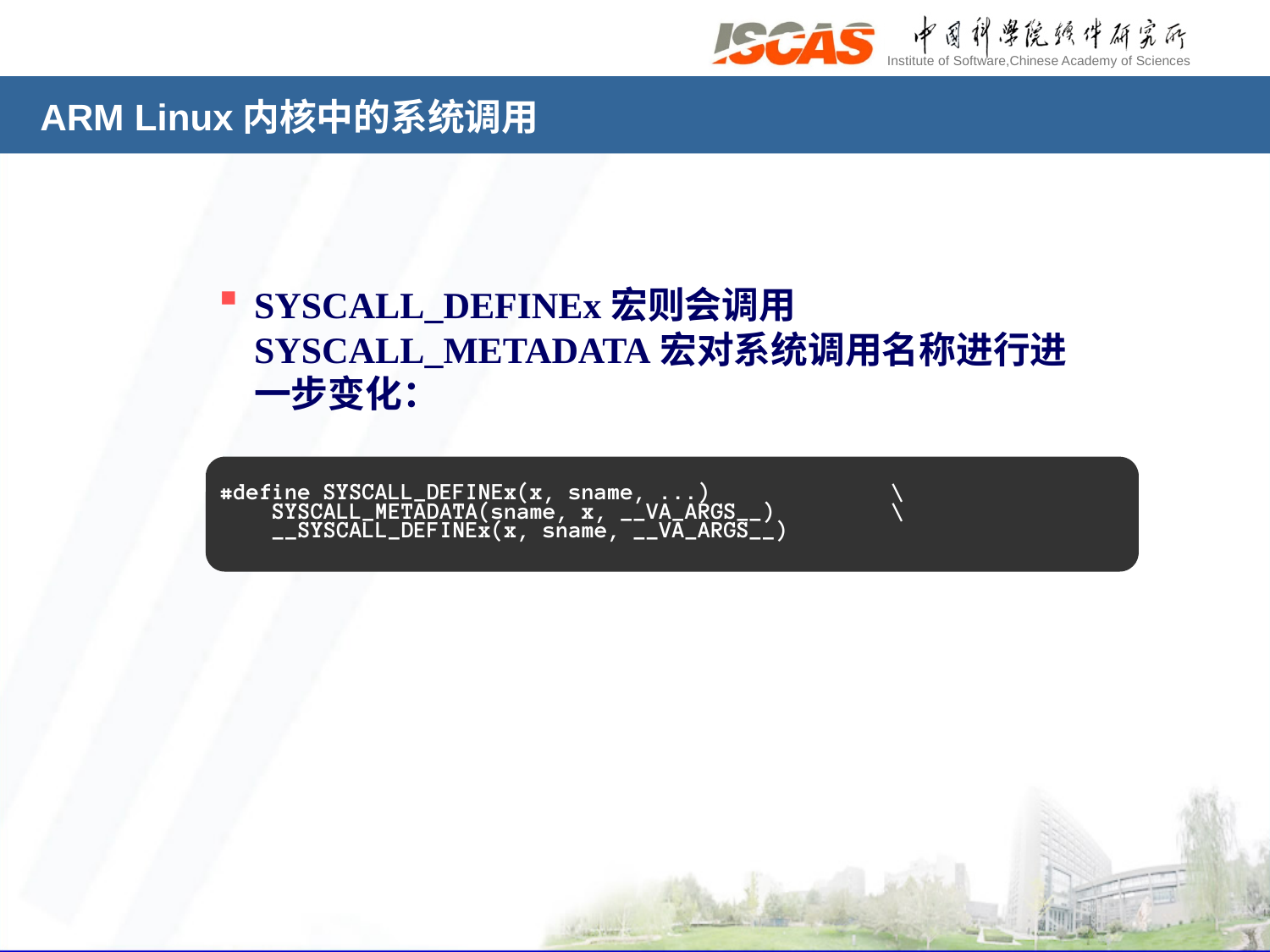

# ARM Linux内核中的系统调用
SYSCALL_DEFINEx宏则会调用SYSCALL_METADATA宏对系统调用名称进行进一步变化：

#define SYSCALL_DEFINEx(x, sname, ...)              \
    SYSCALL_METADATA(sname, x, __VA_ARGS__)         \
    __SYSCALL_DEFINEx(x, sname, __VA_ARGS__)